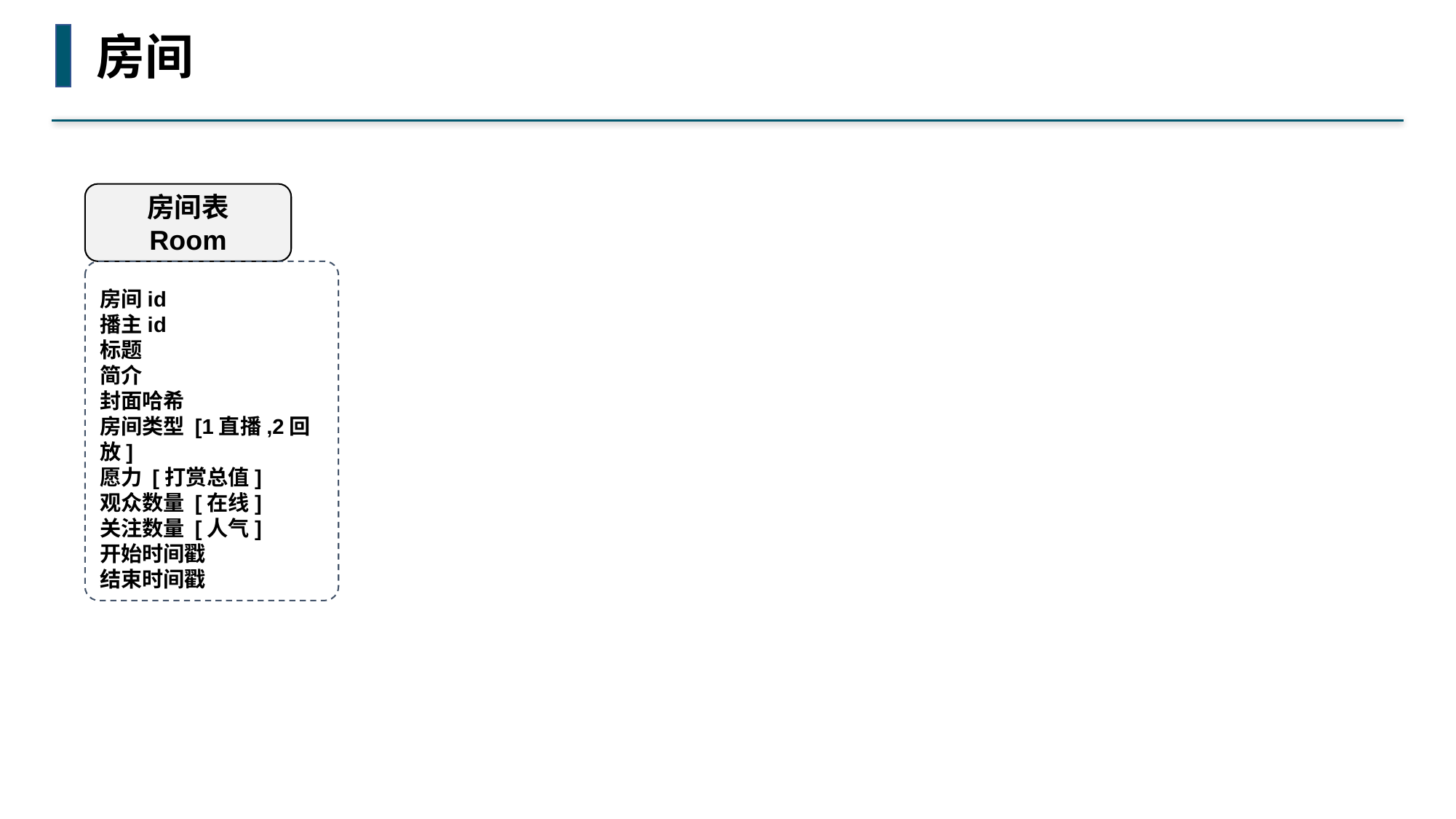

房间

房间表
Room
房间id
播主id
标题
简介
封面哈希
房间类型 [1直播,2回放]
愿力 [打赏总值]
观众数量 [在线]
关注数量 [人气]
开始时间戳
结束时间戳